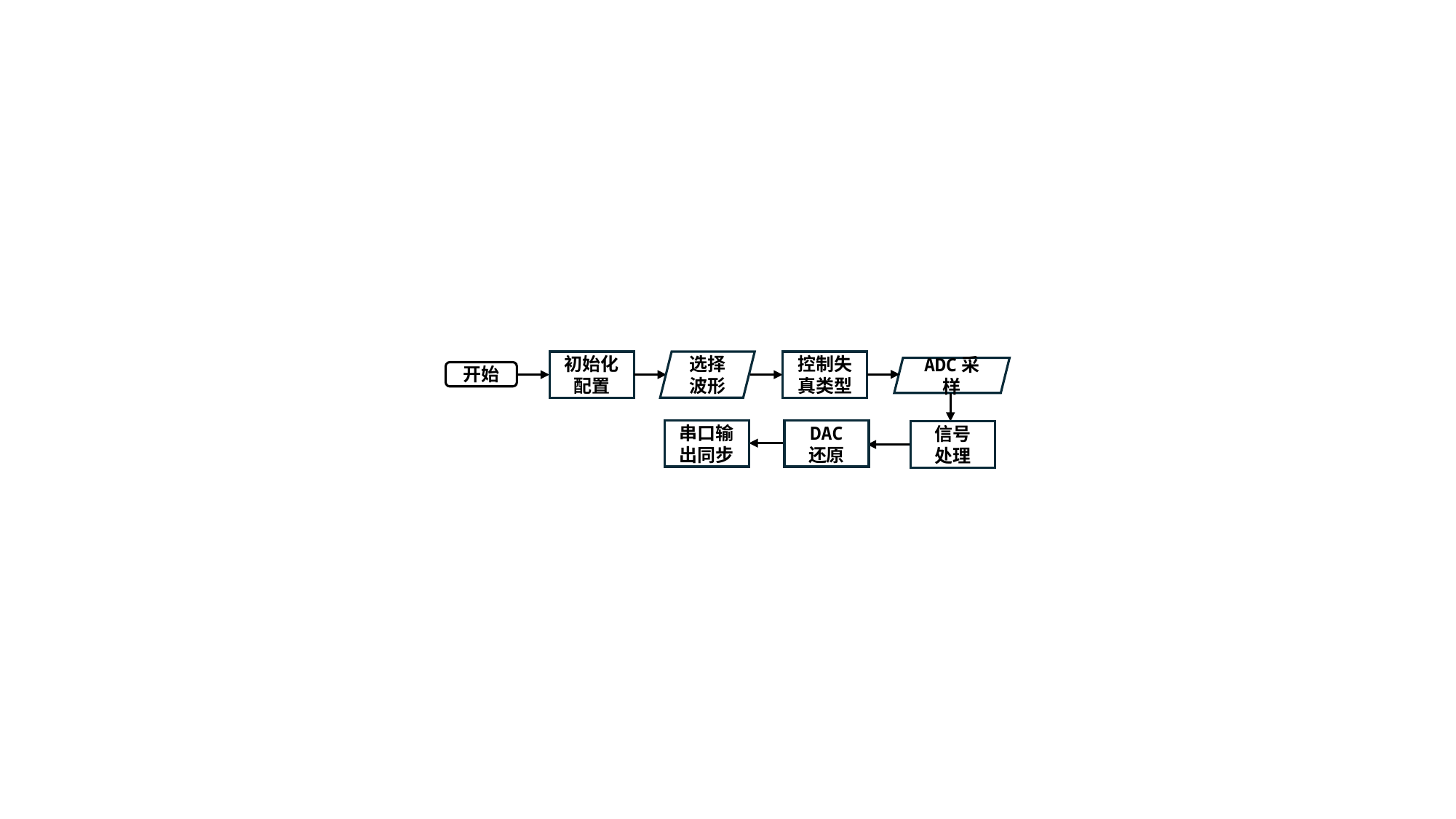

初始化配置
选择波形
控制失真类型
开始
ADC采样

串口输出同步
DAC
还原
信号
处理